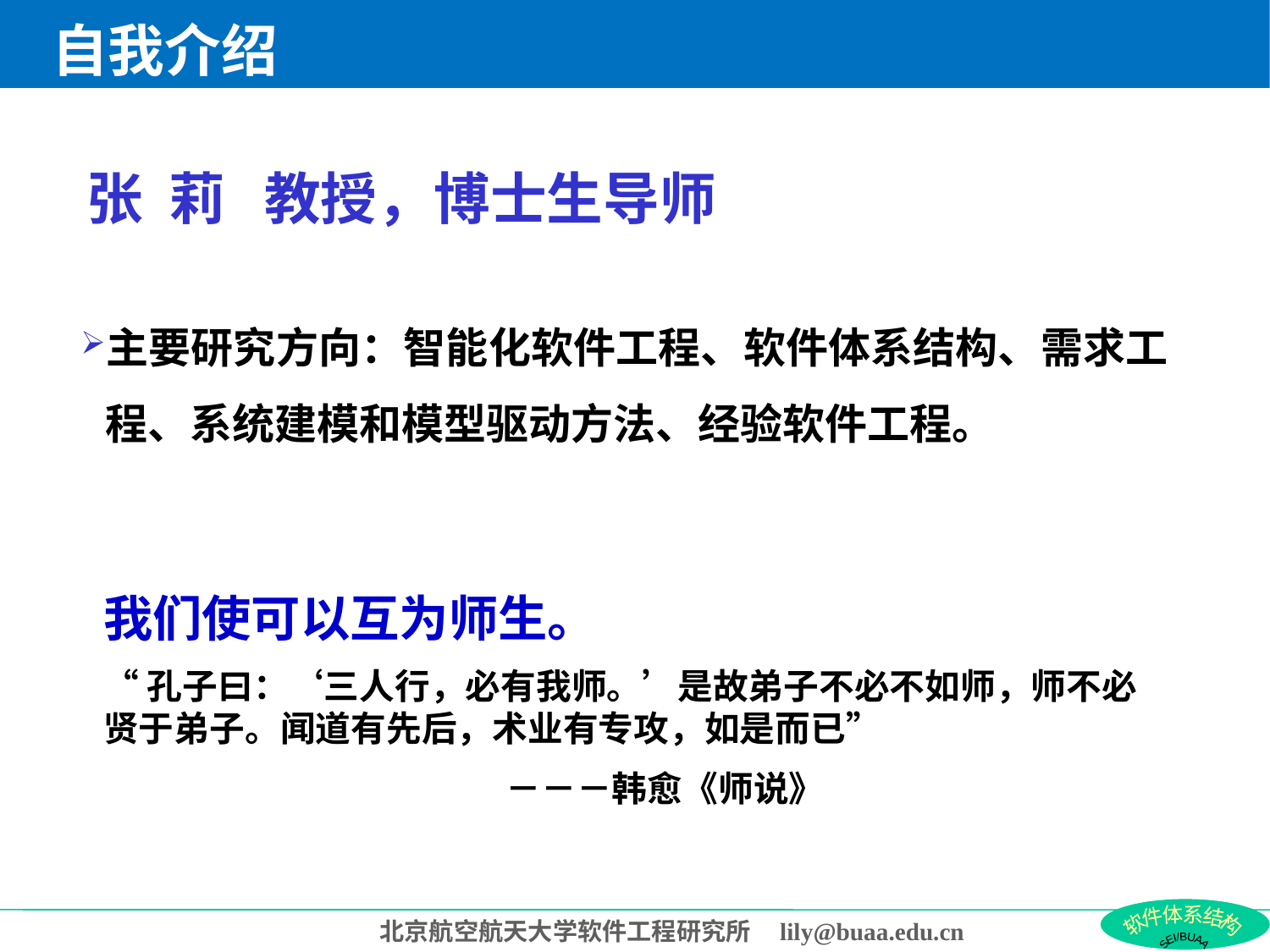

# 自我介绍
张  莉   教授，博士生导师

主要研究方向：智能化软件工程、软件体系结构、需求工程、系统建模和模型驱动方法、经验软件工程。
我们使可以互为师生。
“孔子曰：‘三人行，必有我师。’是故弟子不必不如师，师不必贤于弟子。闻道有先后，术业有专攻，如是而已”
                                                 －－－韩愈《师说》
北京航空航天大学软件工程研究所    lily@buaa.edu.cn